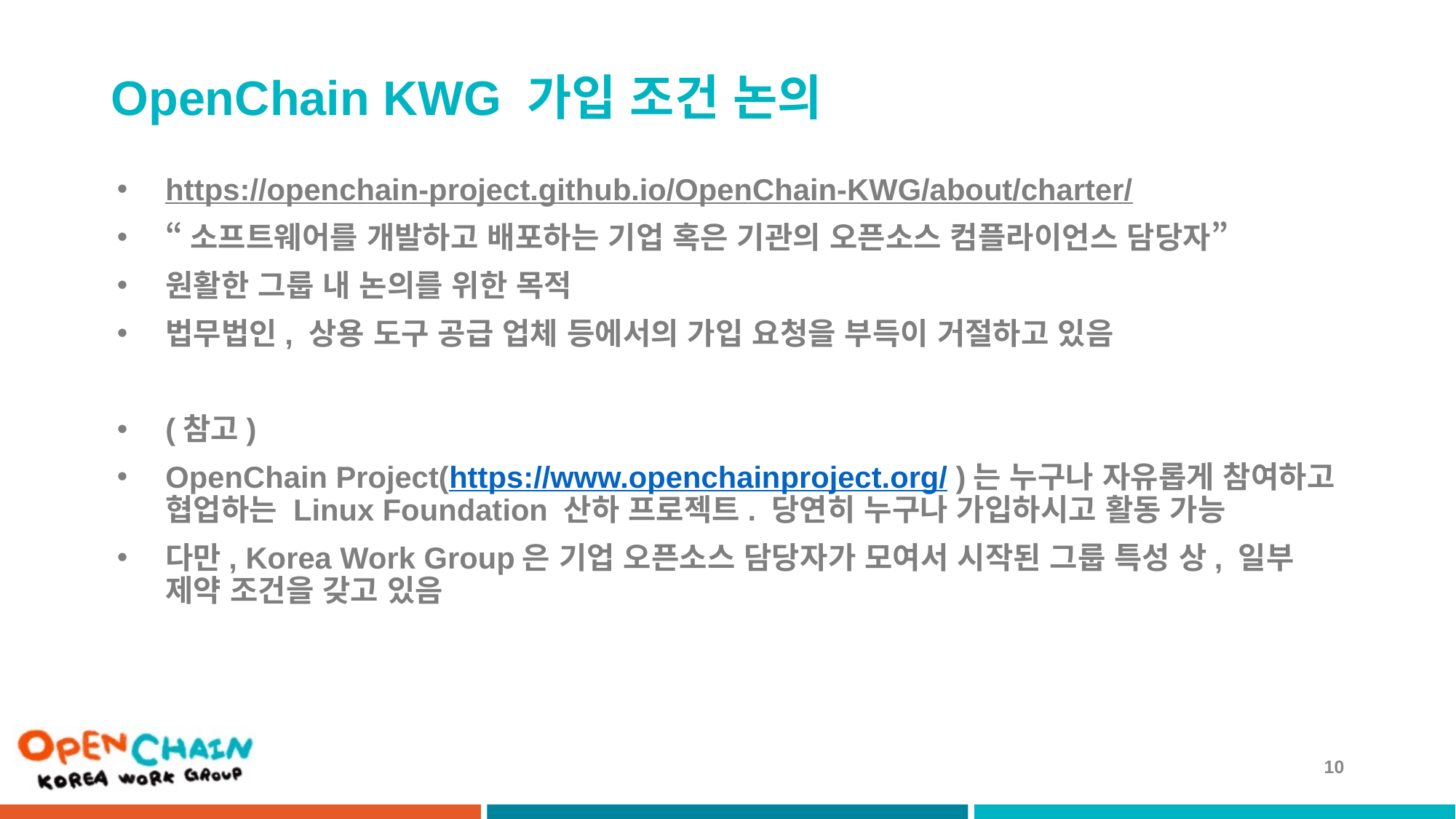

# OpenChain KWG 가입 조건 논의
https://openchain-project.github.io/OpenChain-KWG/about/charter/
“소프트웨어를 개발하고 배포하는 기업 혹은 기관의 오픈소스 컴플라이언스 담당자”
원활한 그룹 내 논의를 위한 목적
법무법인, 상용 도구 공급 업체 등에서의 가입 요청을 부득이 거절하고 있음

(참고)
OpenChain Project(https://www.openchainproject.org/ )는 누구나 자유롭게 참여하고 협업하는 Linux Foundation 산하 프로젝트. 당연히 누구나 가입하시고 활동 가능
다만, Korea Work Group은 기업 오픈소스 담당자가 모여서 시작된 그룹 특성 상, 일부 제약 조건을 갖고 있음
10